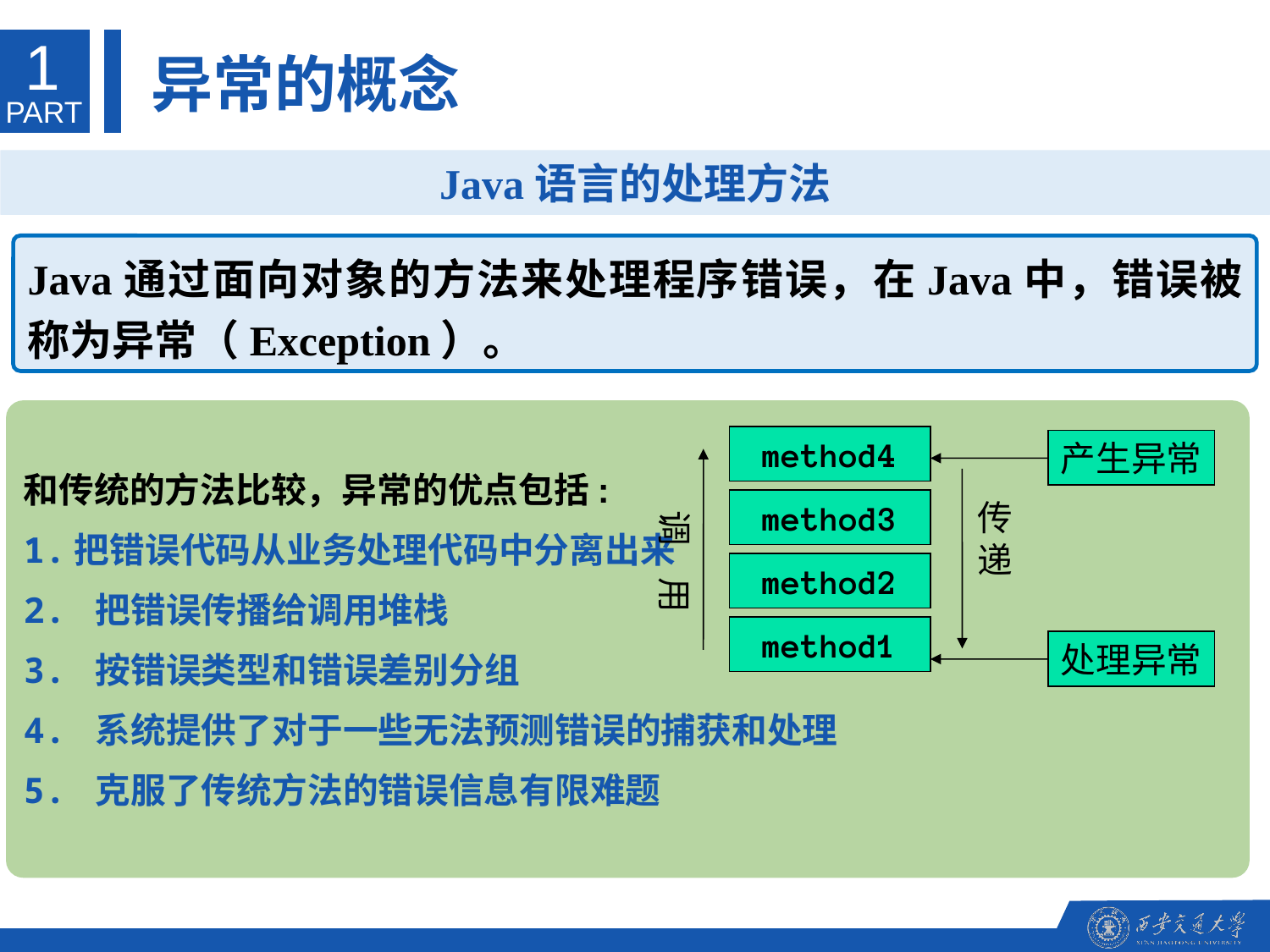

1
异常的概念
PART
Java语言的处理方法
Java通过面向对象的方法来处理程序错误，在Java中，错误被称为异常（Exception）。
和传统的方法比较，异常的优点包括:
1.把错误代码从业务处理代码中分离出来
2. 把错误传播给调用堆栈
3. 按错误类型和错误差别分组
4. 系统提供了对于一些无法预测错误的捕获和处理
5. 克服了传统方法的错误信息有限难题
method4
method3
method2
method1
产生异常

传 递
处理异常

调    用